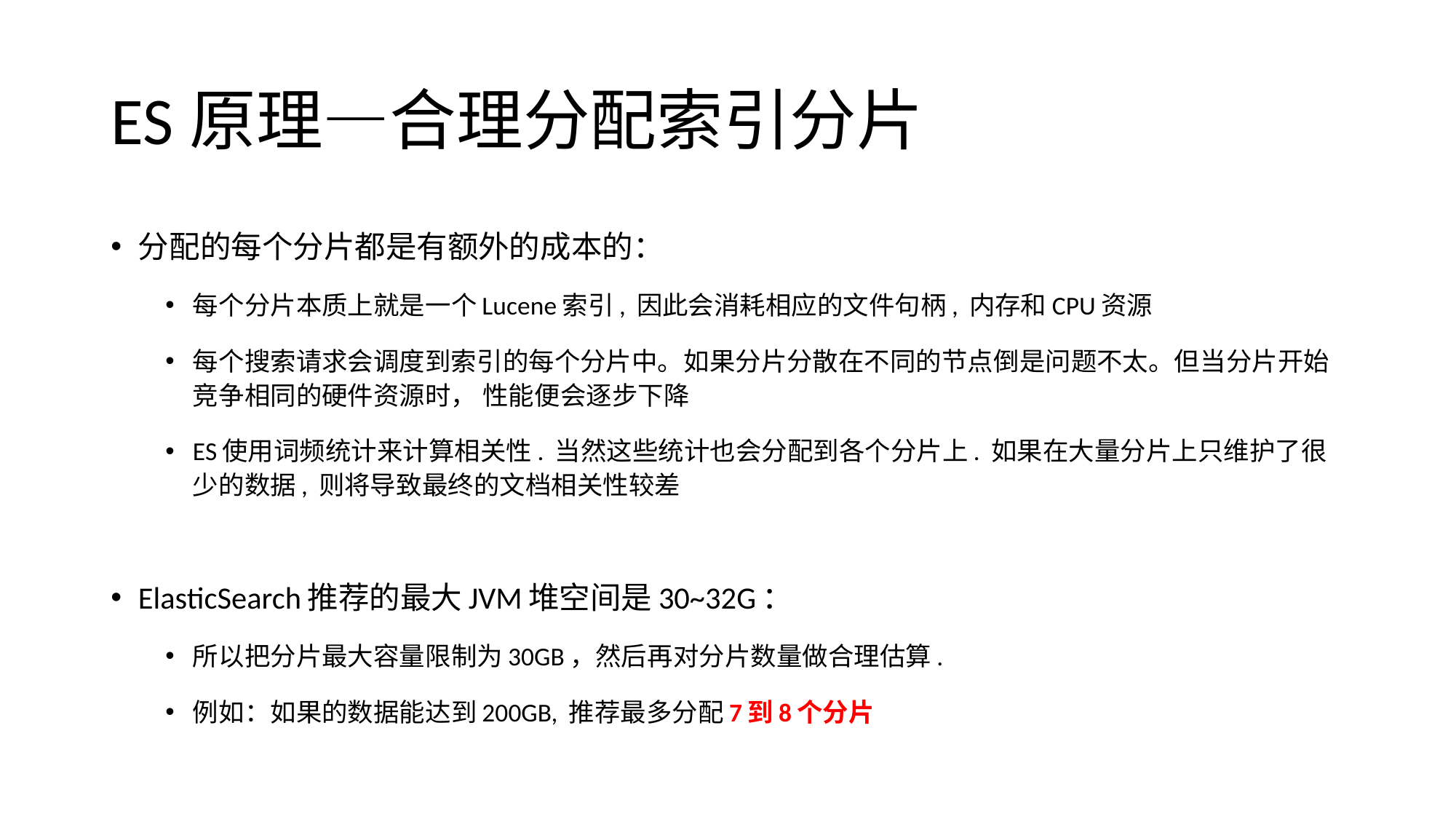

# ES原理—合理分配索引分片
分配的每个分片都是有额外的成本的：
每个分片本质上就是一个Lucene索引, 因此会消耗相应的文件句柄, 内存和CPU资源
每个搜索请求会调度到索引的每个分片中。如果分片分散在不同的节点倒是问题不太。但当分片开始竞争相同的硬件资源时， 性能便会逐步下降
ES使用词频统计来计算相关性. 当然这些统计也会分配到各个分片上. 如果在大量分片上只维护了很少的数据, 则将导致最终的文档相关性较差

ElasticSearch推荐的最大JVM堆空间是30~32G：
所以把分片最大容量限制为30GB，然后再对分片数量做合理估算.
例如：如果的数据能达到200GB, 推荐最多分配7到8个分片